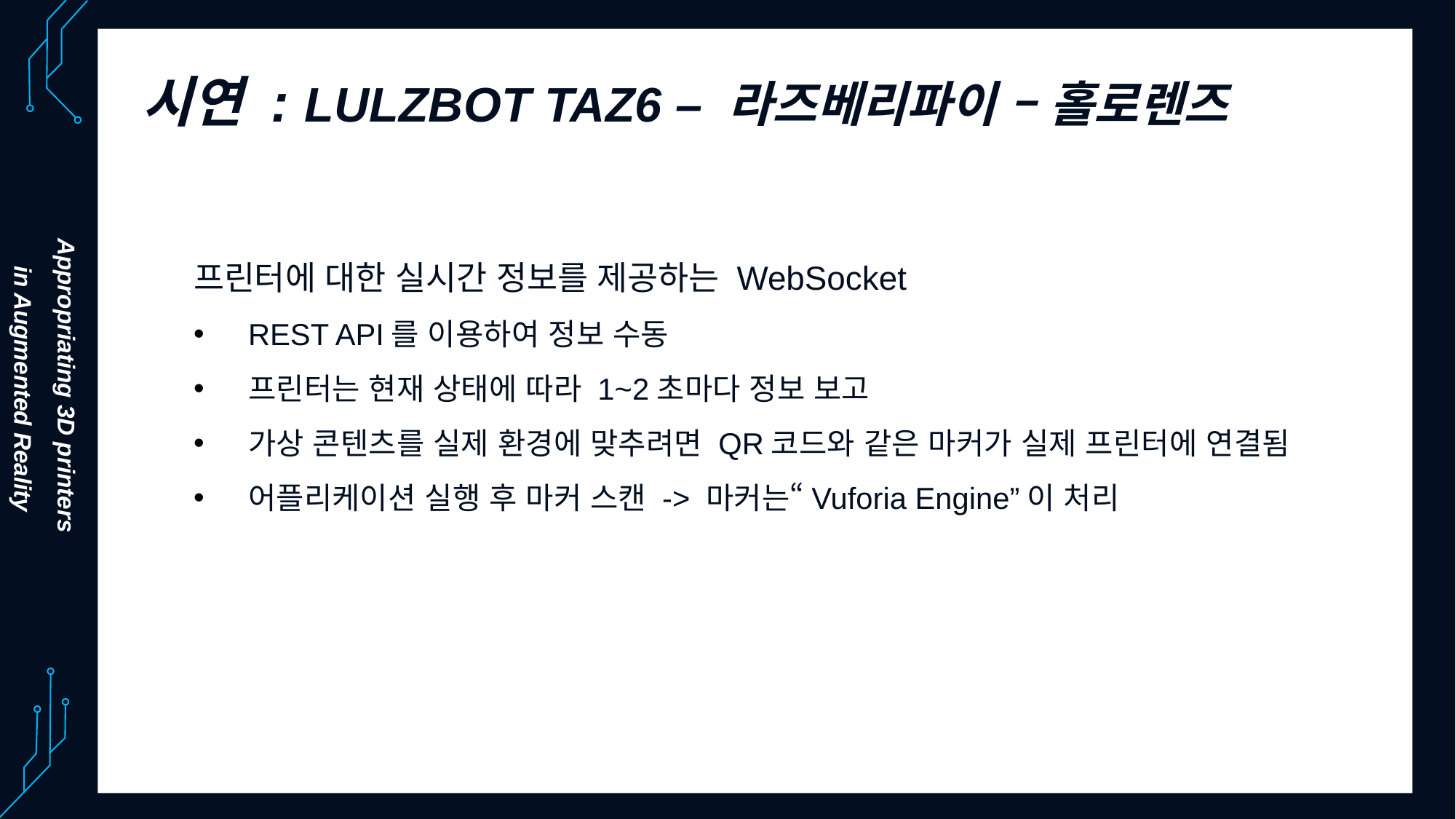

시연 : LULZBOT TAZ6 – 라즈베리파이 – 홀로렌즈
프린터에 대한 실시간 정보를 제공하는 WebSocket
REST API를 이용하여 정보 수동
프린터는 현재 상태에 따라 1~2초마다 정보 보고
가상 콘텐츠를 실제 환경에 맞추려면 QR코드와 같은 마커가 실제 프린터에 연결됨
어플리케이션 실행 후 마커 스캔 -> 마커는“Vuforia Engine”이 처리

Appropriating 3D printers
in Augmented Reality